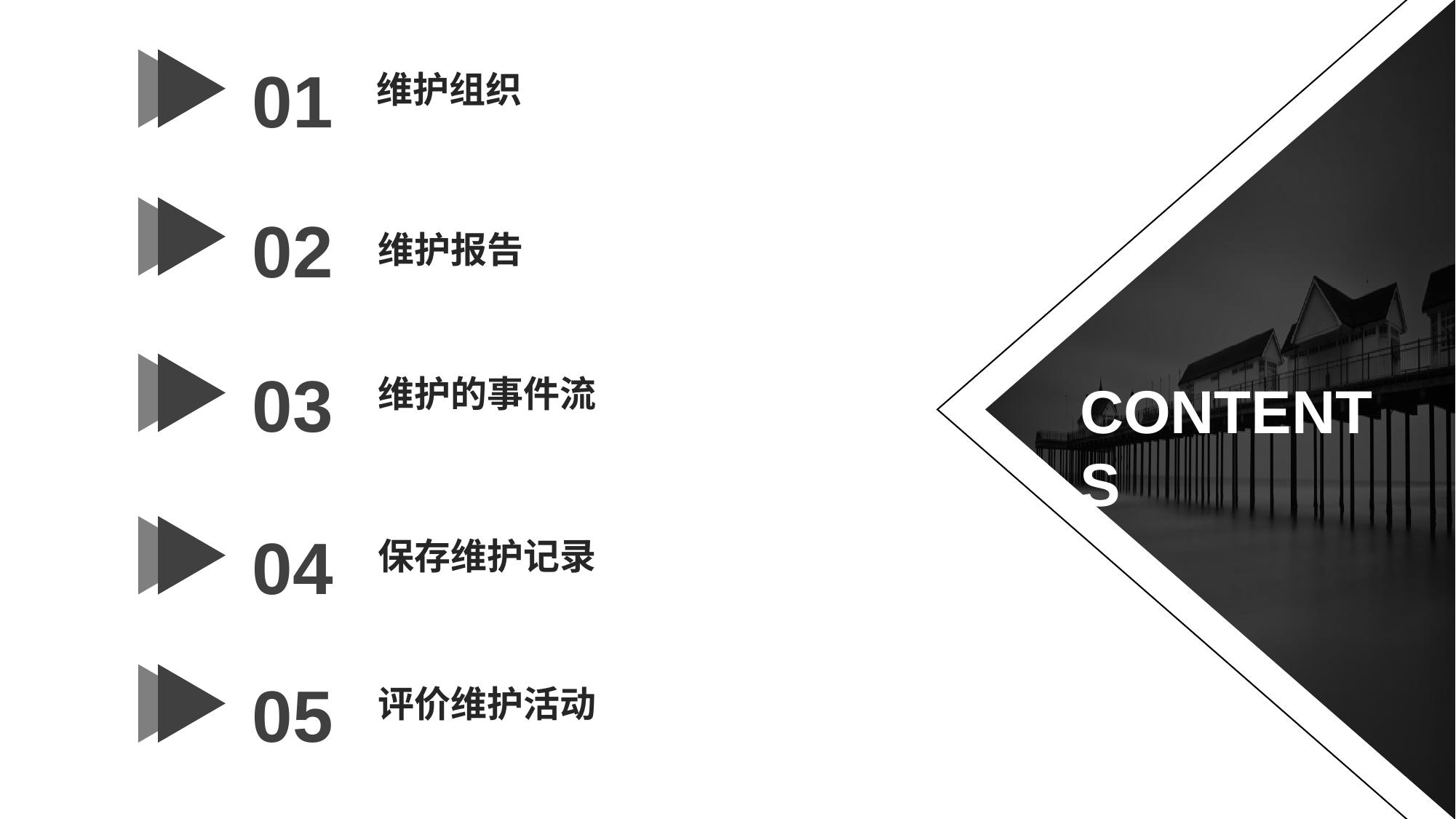

01
维护组织

02
维护报告

03
维护的事件流
CONTENTS

04
保存维护记录
05

评价维护活动